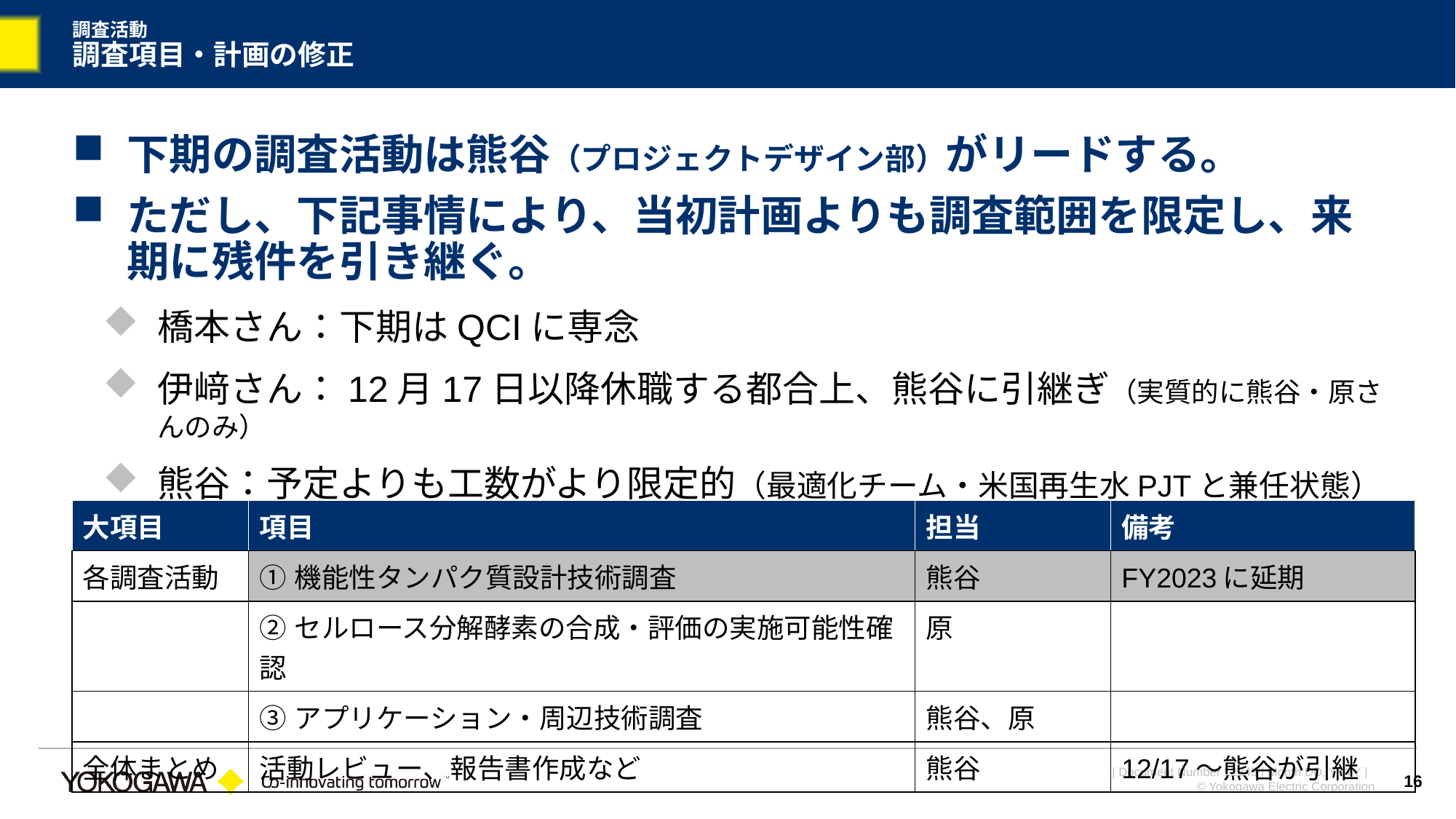

# 調査活動 調査項目・計画の修正
下期の調査活動は熊谷（プロジェクトデザイン部）がリードする。
ただし、下記事情により、当初計画よりも調査範囲を限定し、来期に残件を引き継ぐ。
橋本さん：下期はQCIに専念
伊﨑さん：12月17日以降休職する都合上、熊谷に引継ぎ（実質的に熊谷・原さんのみ）
熊谷：予定よりも工数がより限定的（最適化チーム・米国再生水PJTと兼任状態）
| 大項目 | 項目 | 担当 | 備考 |
| --- | --- | --- | --- |
| 各調査活動 | ①機能性タンパク質設計技術調査 | 熊谷 | FY2023に延期 |
|  | ②セルロース分解酵素の合成・評価の実施可能性確認 | 原 |  |
|  | ③アプリケーション・周辺技術調査 | 熊谷、原 |  |
| 全体まとめ | 活動レビュー、報告書作成など | 熊谷 | 12/17～熊谷が引継 |
16